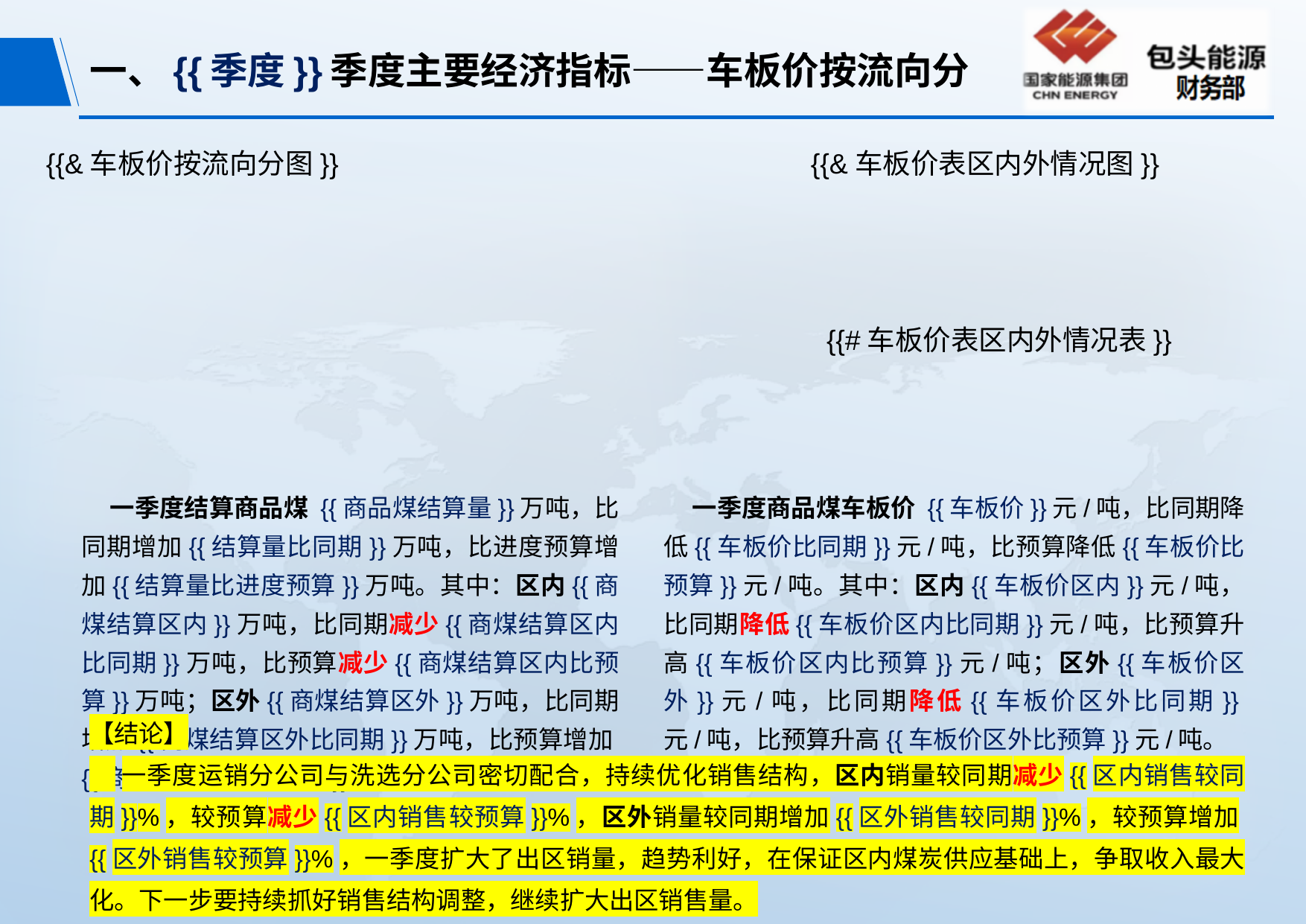

# 一、{{季度}}季度主要经济指标——车板价按流向分
{{&车板价按流向分图}}
{{&车板价表区内外情况图}}
{{#车板价表区内外情况表}}
    一季度结算商品煤 {{商品煤结算量}}万吨，比同期增加{{结算量比同期}}万吨，比进度预算增加{{结算量比进度预算}}万吨。其中：区内{{商煤结算区内}}万吨，比同期减少{{商煤结算区内比同期}}万吨，比预算减少{{商煤结算区内比预算}}万吨；区外{{商煤结算区外}}万吨，比同期增加{{商煤结算区外比同期}}万吨，比预算增加{{商煤结算区外比预算}}万吨。
    一季度商品煤车板价 {{车板价}}元/吨，比同期降低{{车板价比同期}}元/吨，比预算降低{{车板价比预算}}元/吨。其中：区内{{车板价区内}}元/吨，比同期降低{{车板价区内比同期}}元/吨，比预算升高{{车板价区内比预算}}元/吨；区外{{车板价区外}}元/吨，比同期降低{{车板价区外比同期}}元/吨，比预算升高{{车板价区外比预算}}元/吨。
【结论】
    一季度运销分公司与洗选分公司密切配合，持续优化销售结构，区内销量较同期减少{{区内销售较同期}}%，较预算减少{{区内销售较预算}}%，区外销量较同期增加{{区外销售较同期}}%，较预算增加{{区外销售较预算}}%，一季度扩大了出区销量，趋势利好，在保证区内煤炭供应基础上，争取收入最大化。下一步要持续抓好销售结构调整，继续扩大出区销售量。
8